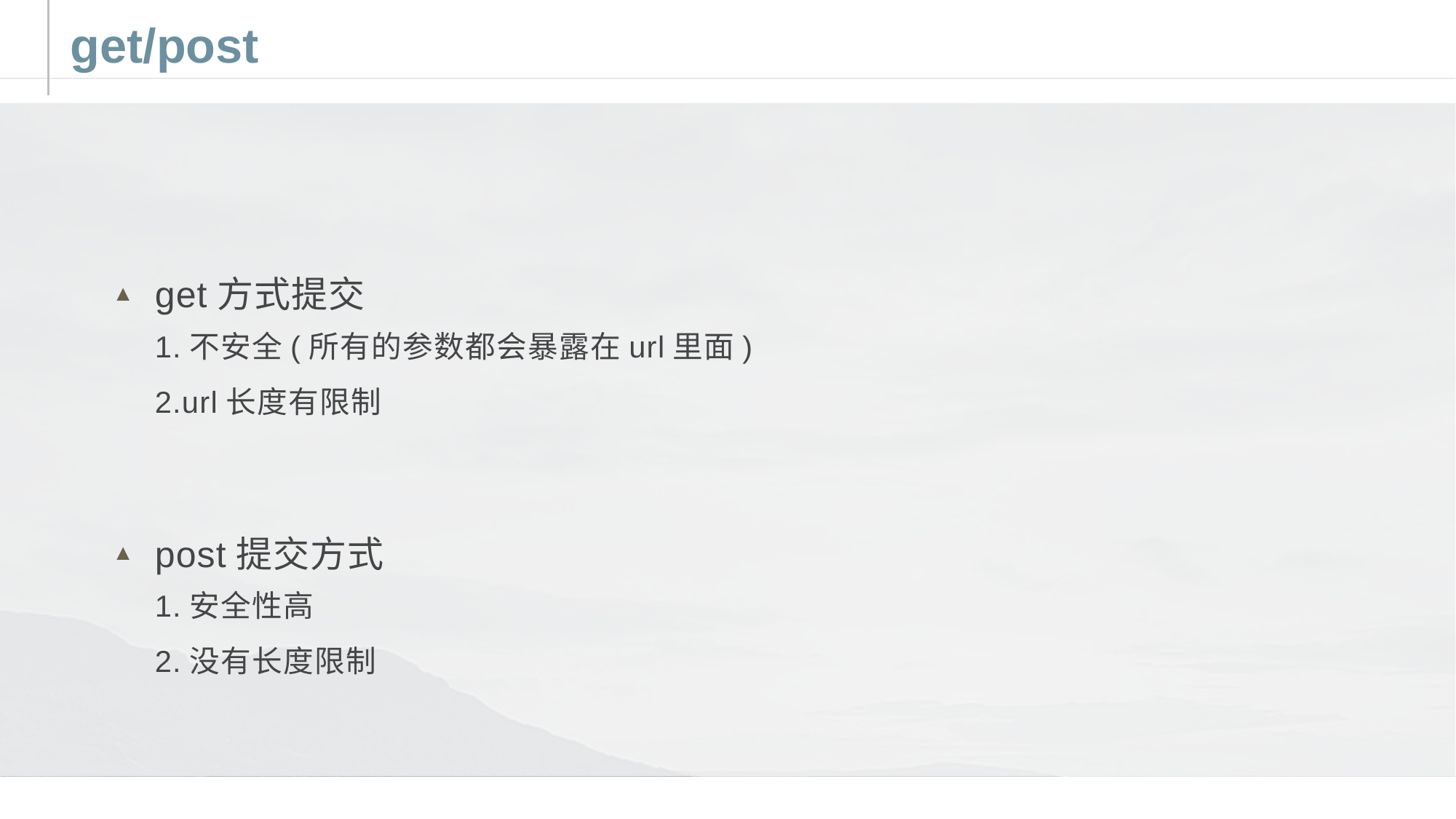

# get/post

get方式提交
1.不安全(所有的参数都会暴露在url里面)
2.url长度有限制

post提交方式
1.安全性高
2.没有长度限制